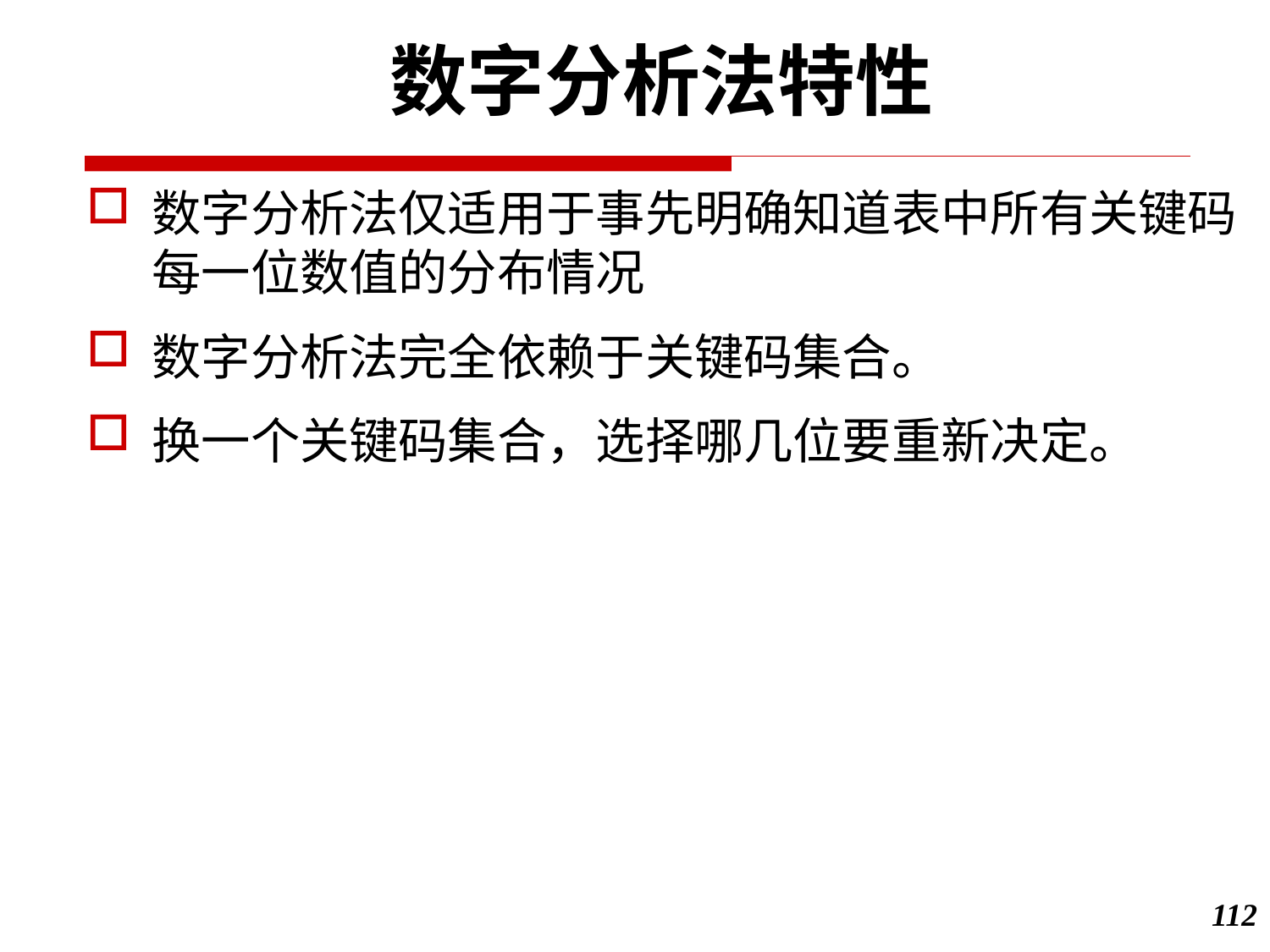

数字分析法特性
数字分析法仅适用于事先明确知道表中所有关键码每一位数值的分布情况
数字分析法完全依赖于关键码集合。
换一个关键码集合，选择哪几位要重新决定。
112